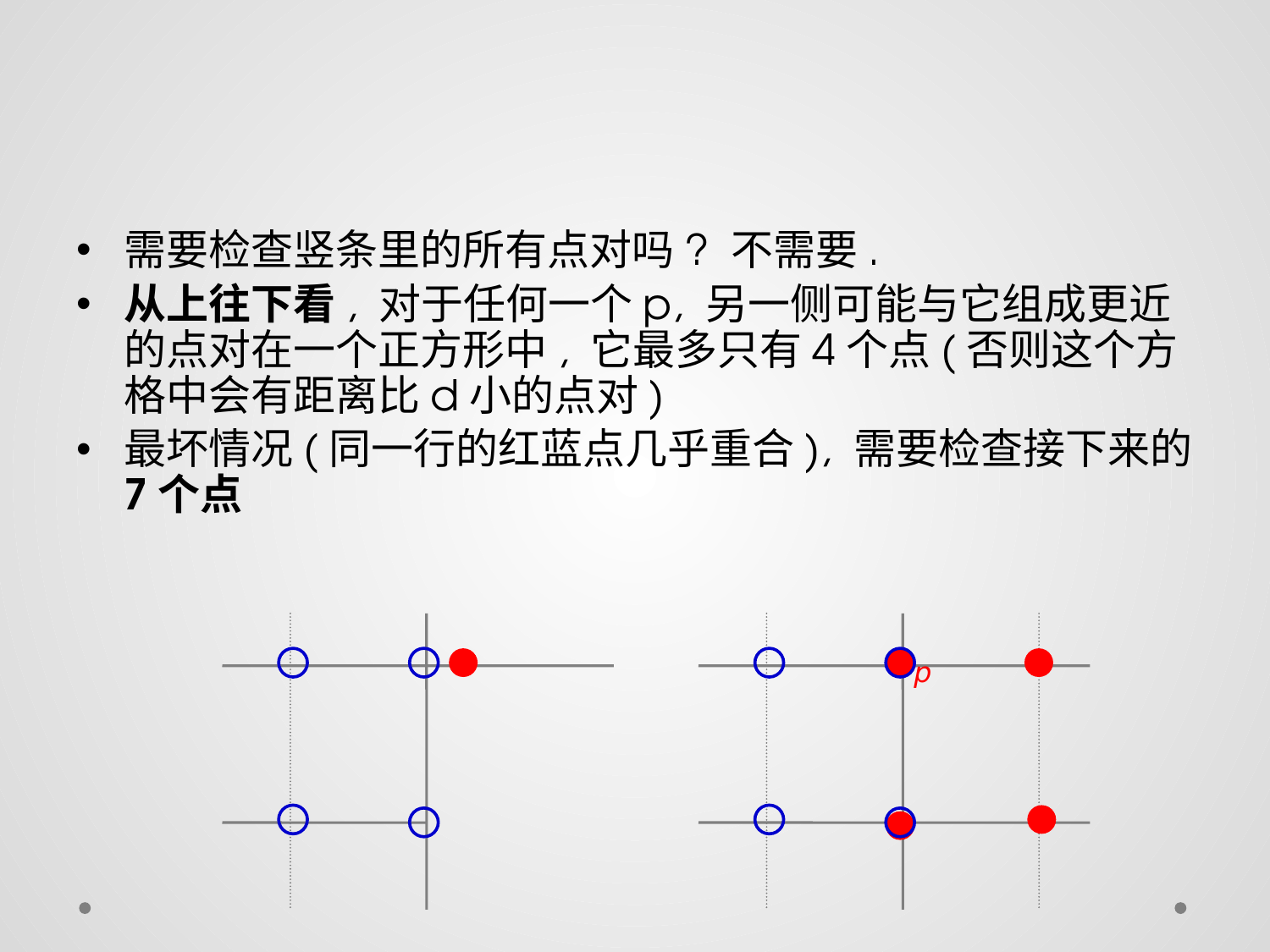

#
需要检查竖条里的所有点对吗? 不需要.
从上往下看, 对于任何一个p, 另一侧可能与它组成更近的点对在一个正方形中, 它最多只有4个点(否则这个方格中会有距离比d小的点对)
最坏情况(同一行的红蓝点几乎重合), 需要检查接下来的7个点

p